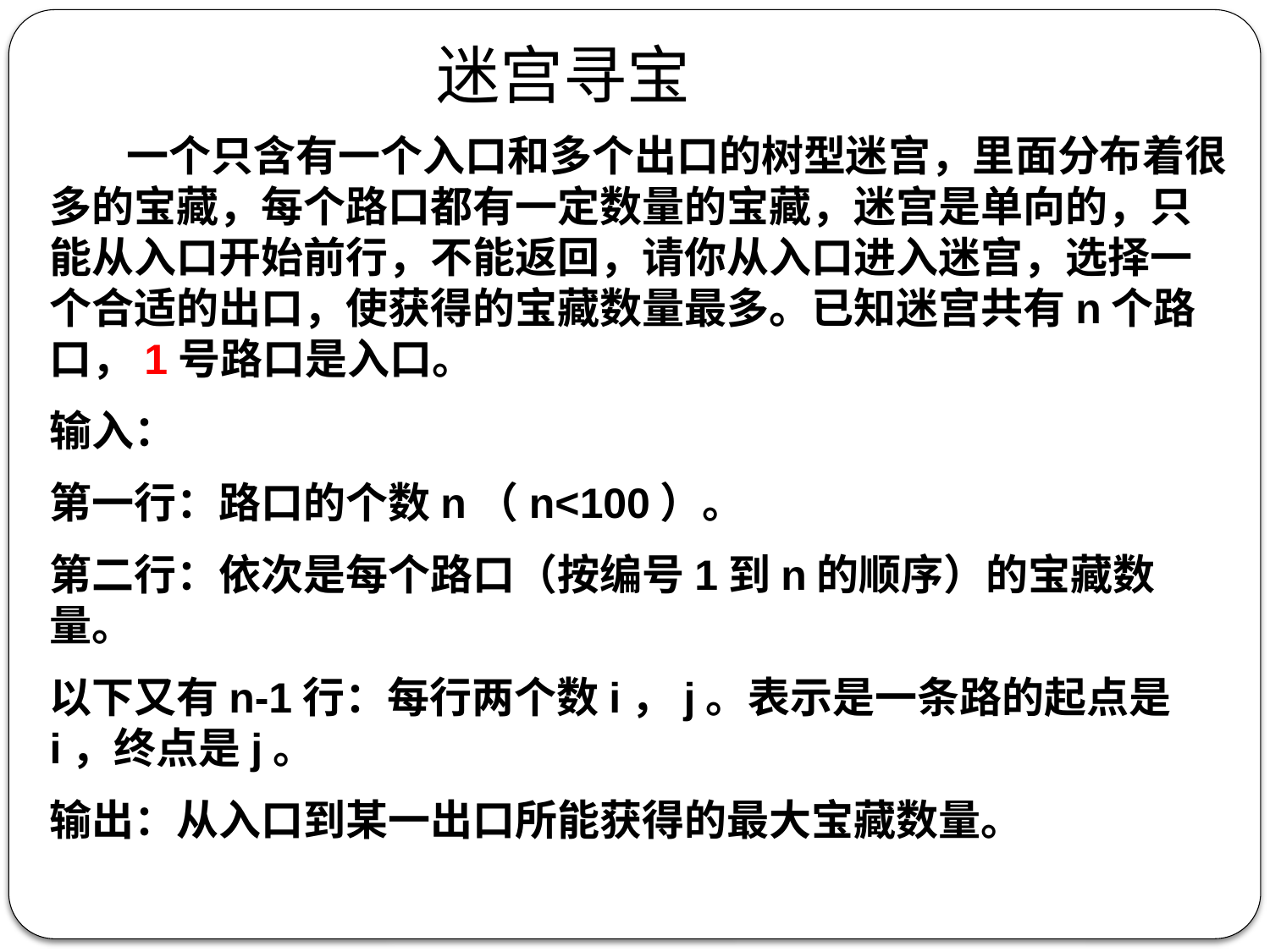

迷宫寻宝
       一个只含有一个入口和多个出口的树型迷宫，里面分布着很多的宝藏，每个路口都有一定数量的宝藏，迷宫是单向的，只能从入口开始前行，不能返回，请你从入口进入迷宫，选择一个合适的出口，使获得的宝藏数量最多。已知迷宫共有n个路口，1号路口是入口。
输入：
第一行：路口的个数n（n<100）。
第二行：依次是每个路口（按编号1到n的顺序）的宝藏数量。
以下又有n-1行：每行两个数i，j。表示是一条路的起点是i，终点是j。
输出：从入口到某一出口所能获得的最大宝藏数量。